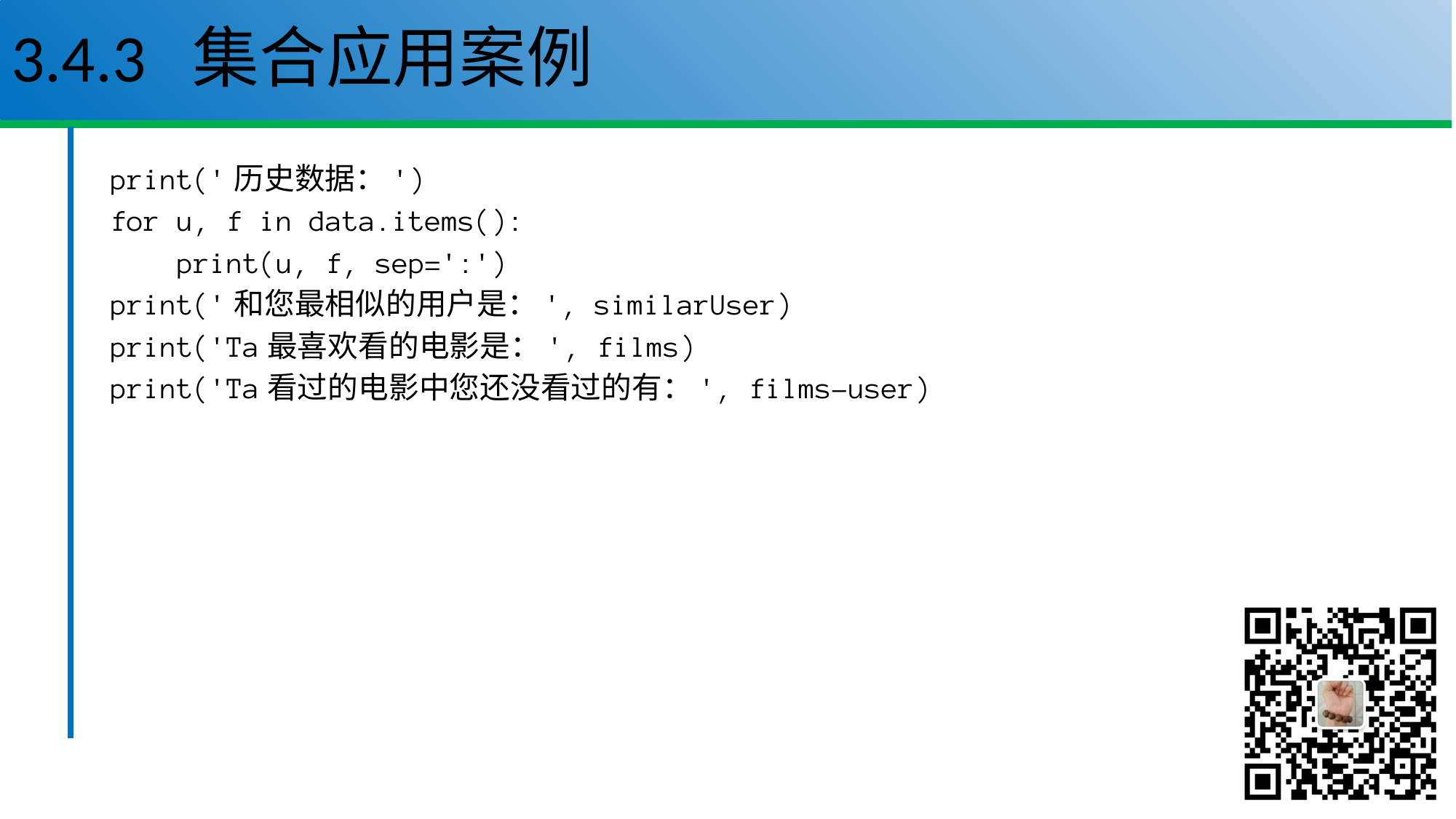

# 3.4.3  集合应用案例
print('历史数据：')
for u, f in data.items():
    print(u, f, sep=':')
print('和您最相似的用户是：', similarUser)
print('Ta最喜欢看的电影是：', films)
print('Ta看过的电影中您还没看过的有：', films-user)
73